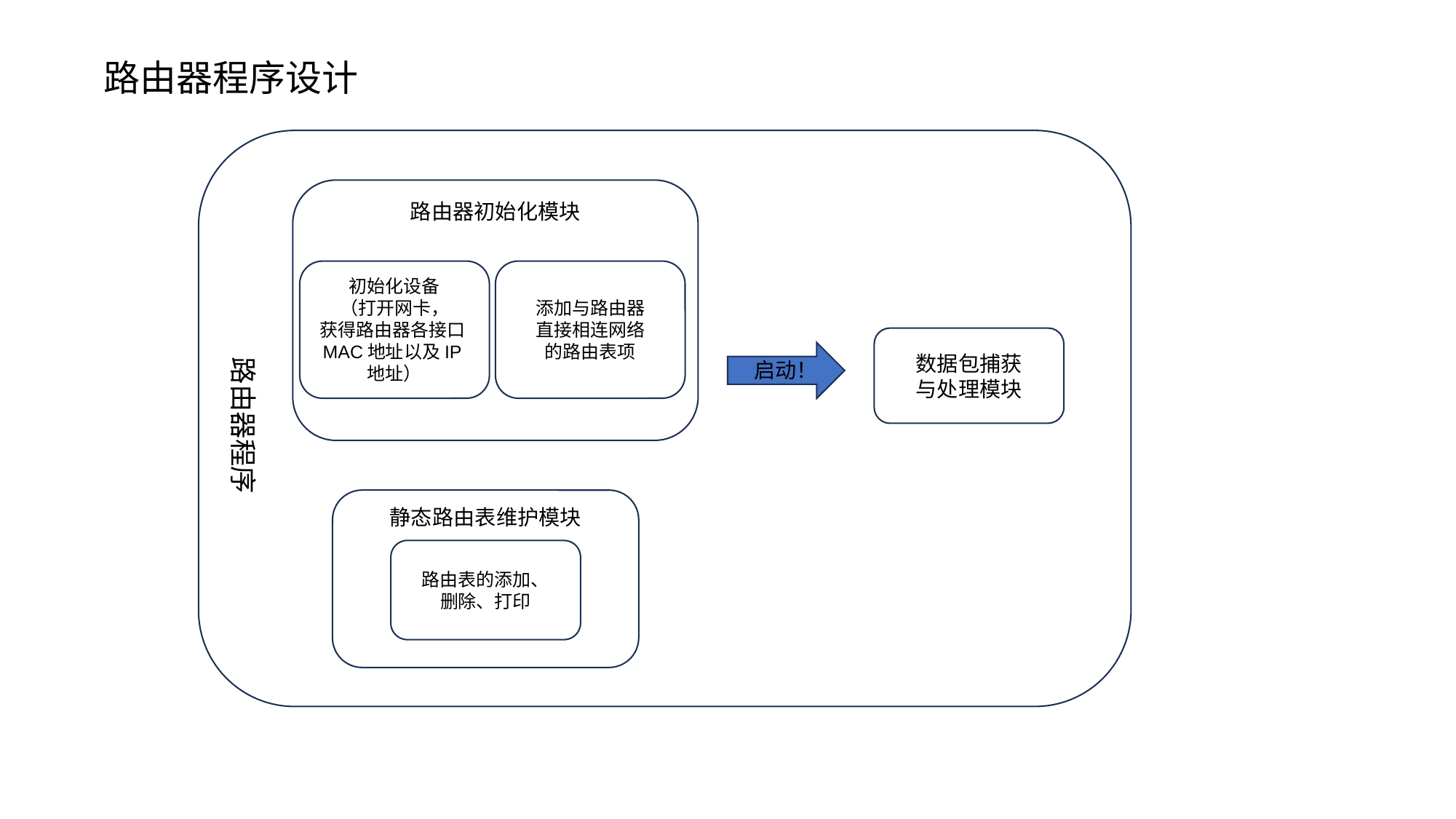

路由器程序设计

路由器初始化模块
初始化设备
（打开网卡，
获得路由器各接口MAC地址以及IP地址）
添加与路由器
直接相连网络
的路由表项

数据包捕获
与处理模块
路由器程序
启动！
静态路由表维护模块
路由表的添加、
删除、打印